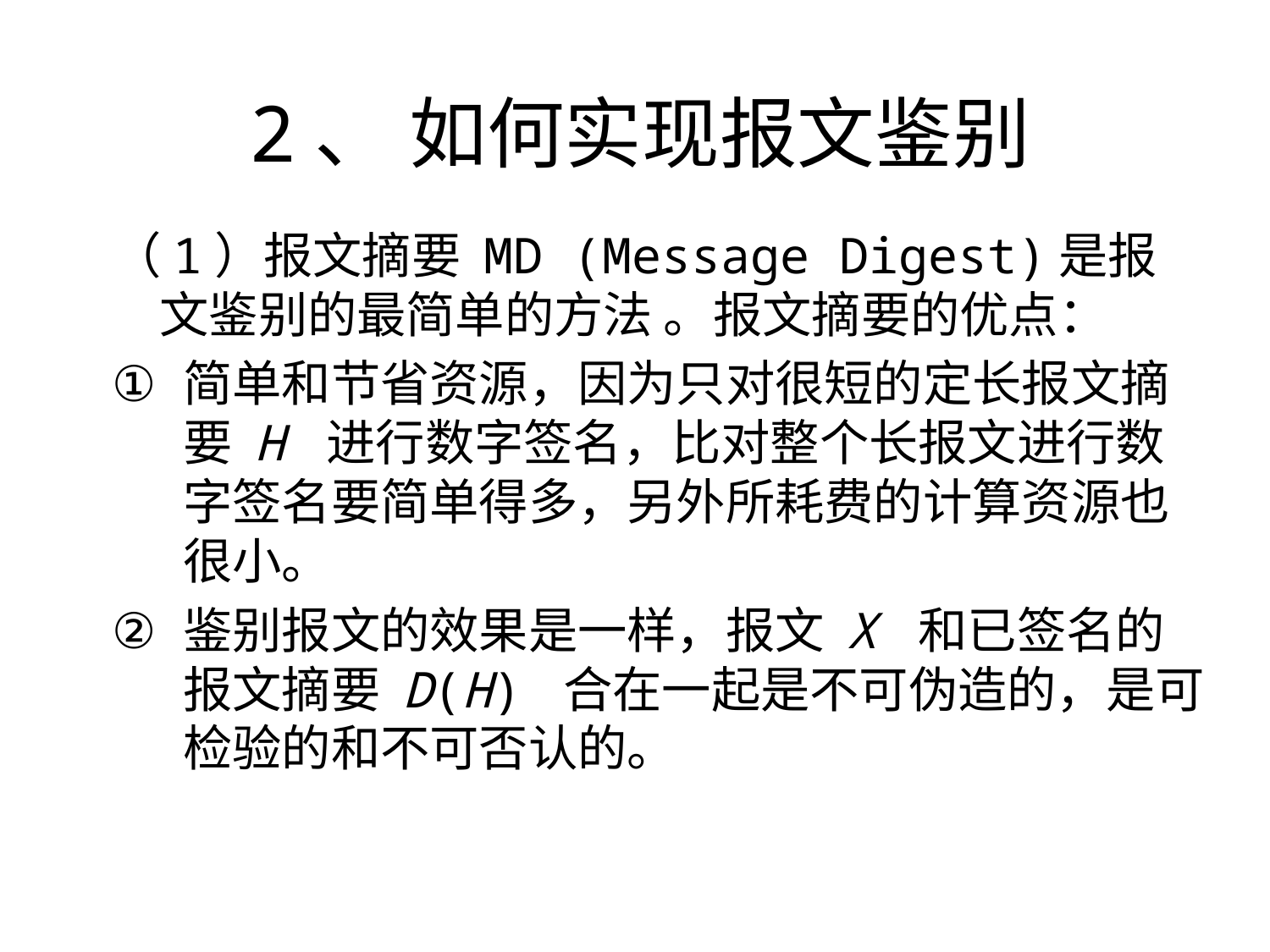

# 2、 如何实现报文鉴别
（1）报文摘要 MD (Message Digest)是报文鉴别的最简单的方法 。报文摘要的优点：
简单和节省资源，因为只对很短的定长报文摘要 H 进行数字签名，比对整个长报文进行数字签名要简单得多，另外所耗费的计算资源也很小。
鉴别报文的效果是一样，报文 X 和已签名的报文摘要 D(H) 合在一起是不可伪造的，是可检验的和不可否认的。